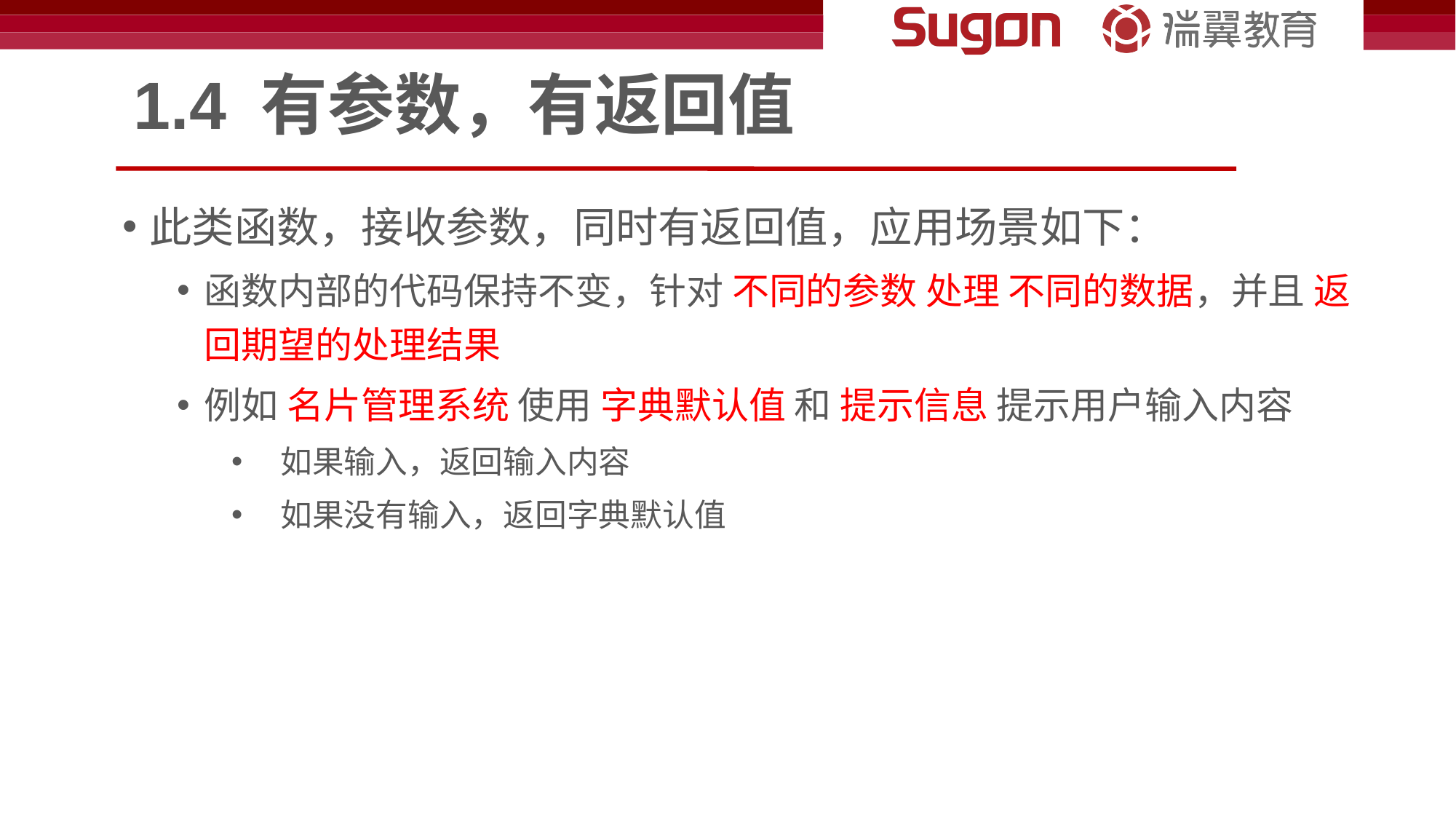

# 1.4 有参数，有返回值
此类函数，接收参数，同时有返回值，应用场景如下：
函数内部的代码保持不变，针对 不同的参数 处理 不同的数据，并且 返回期望的处理结果
例如 名片管理系统 使用 字典默认值 和 提示信息 提示用户输入内容
  如果输入，返回输入内容
  如果没有输入，返回字典默认值